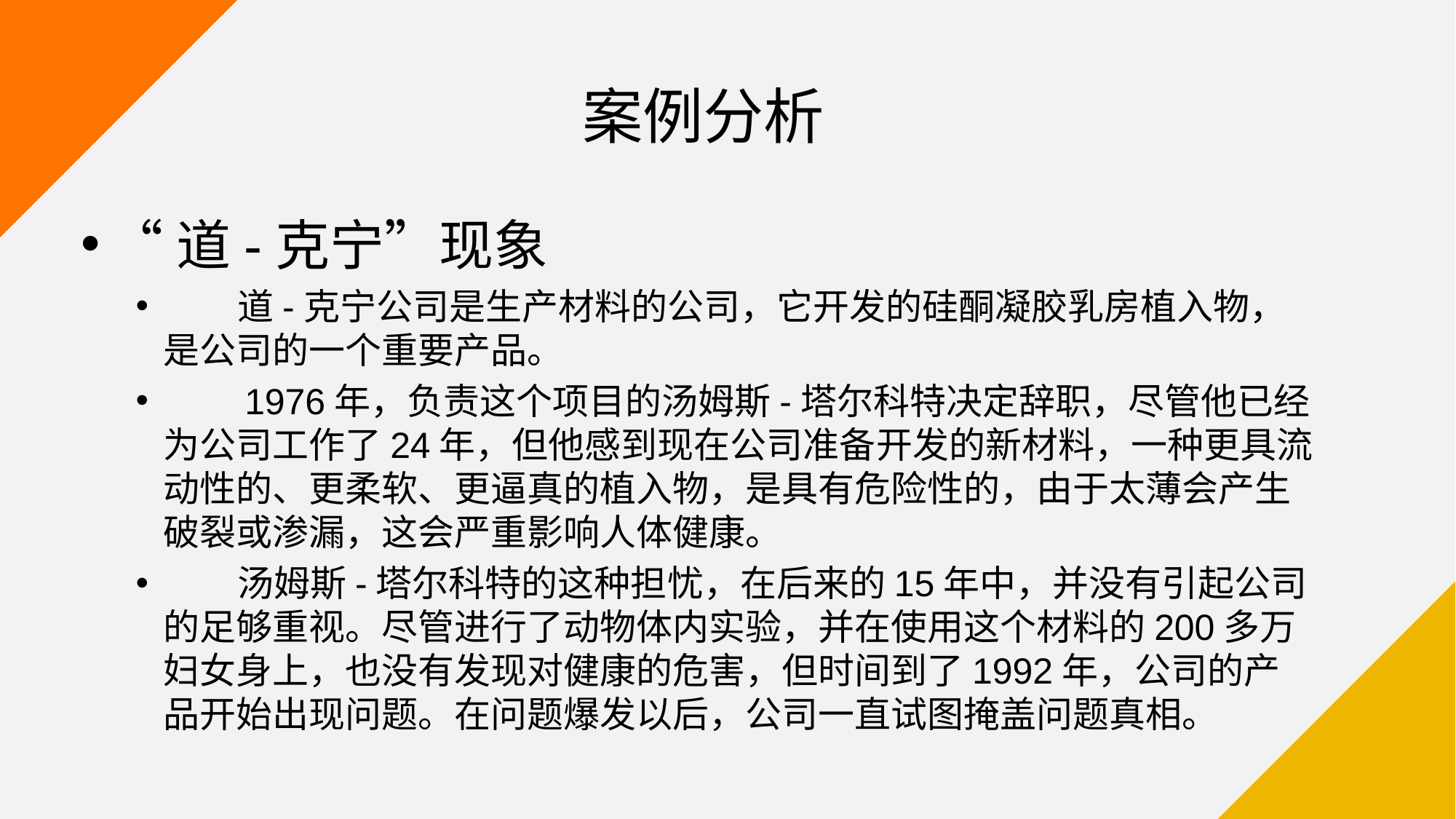

# 案例分析
“道-克宁”现象
        道-克宁公司是生产材料的公司，它开发的硅酮凝胶乳房植入物，是公司的一个重要产品。
        1976年，负责这个项目的汤姆斯-塔尔科特决定辞职，尽管他已经为公司工作了24年，但他感到现在公司准备开发的新材料，一种更具流动性的、更柔软、更逼真的植入物，是具有危险性的，由于太薄会产生破裂或渗漏，这会严重影响人体健康。
        汤姆斯-塔尔科特的这种担忧，在后来的15年中，并没有引起公司的足够重视。尽管进行了动物体内实验，并在使用这个材料的200多万妇女身上，也没有发现对健康的危害，但时间到了1992年，公司的产品开始出现问题。在问题爆发以后，公司一直试图掩盖问题真相。